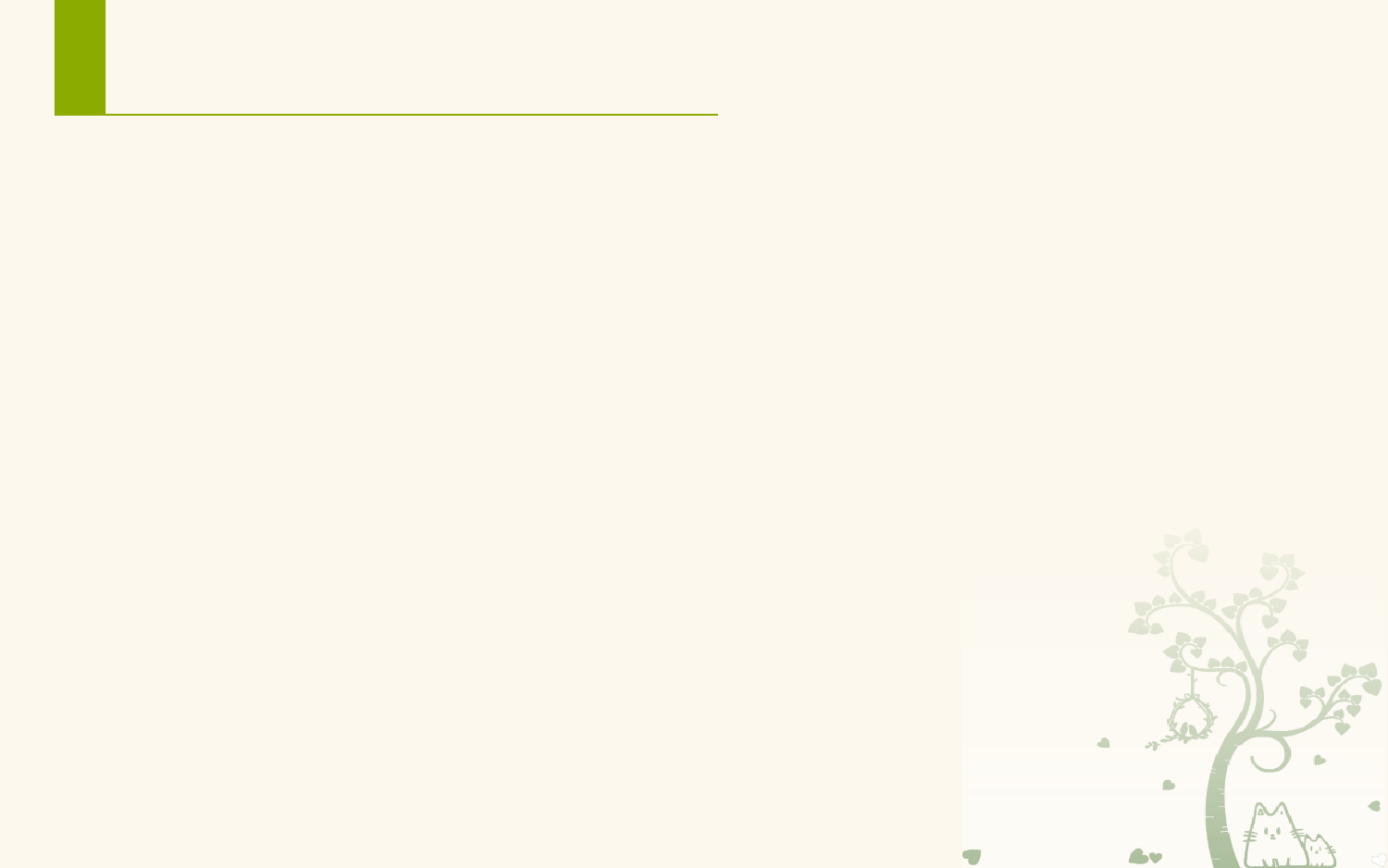

# 3.2.4 ImageView (图像视图)
继承自View组件
用于显示图像资源
重要属性和方法：
android: scaleType 和 setScaleType(ImageView.ScaleType)
设置所显示的图片如何缩放或移动以适应ImageView的大小，例如android: scaleType =“fitCenter”，
android:src 和 setImageResource()方法
设置ImageView所显示的Drawable对象，例如android:src="@drawable/pen"
 android:background，设置背景，与src不同的是，当使用src填入图片时,是按照图片大小直接填充,并不会进行拉伸，而使用background填入图片,则是会根据ImageView给定的宽度来进行拉伸

ImageButton：图片按钮，继承自ImageView。